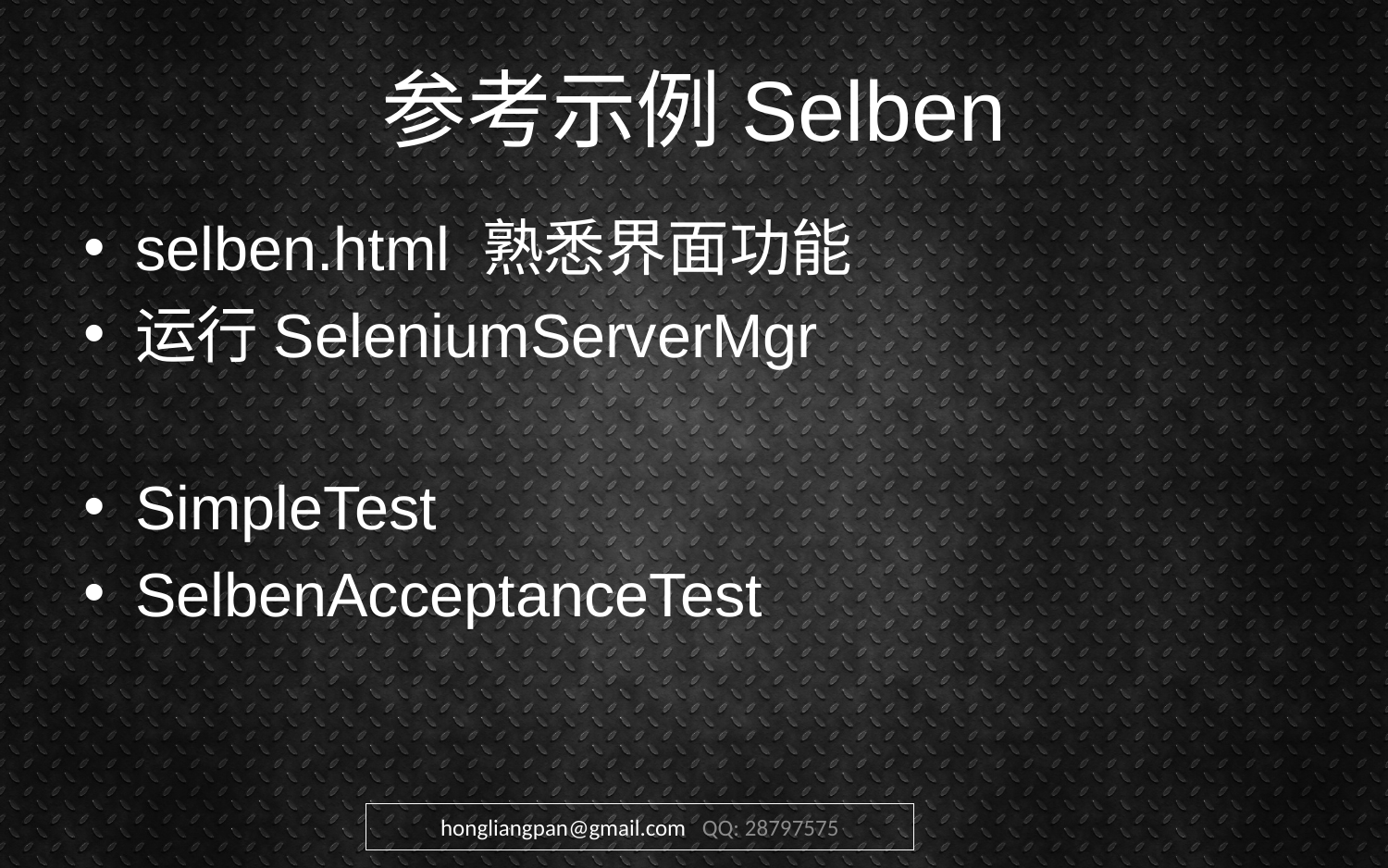

# 参考示例Selben
selben.html 熟悉界面功能
运行SeleniumServerMgr

SimpleTest
SelbenAcceptanceTest